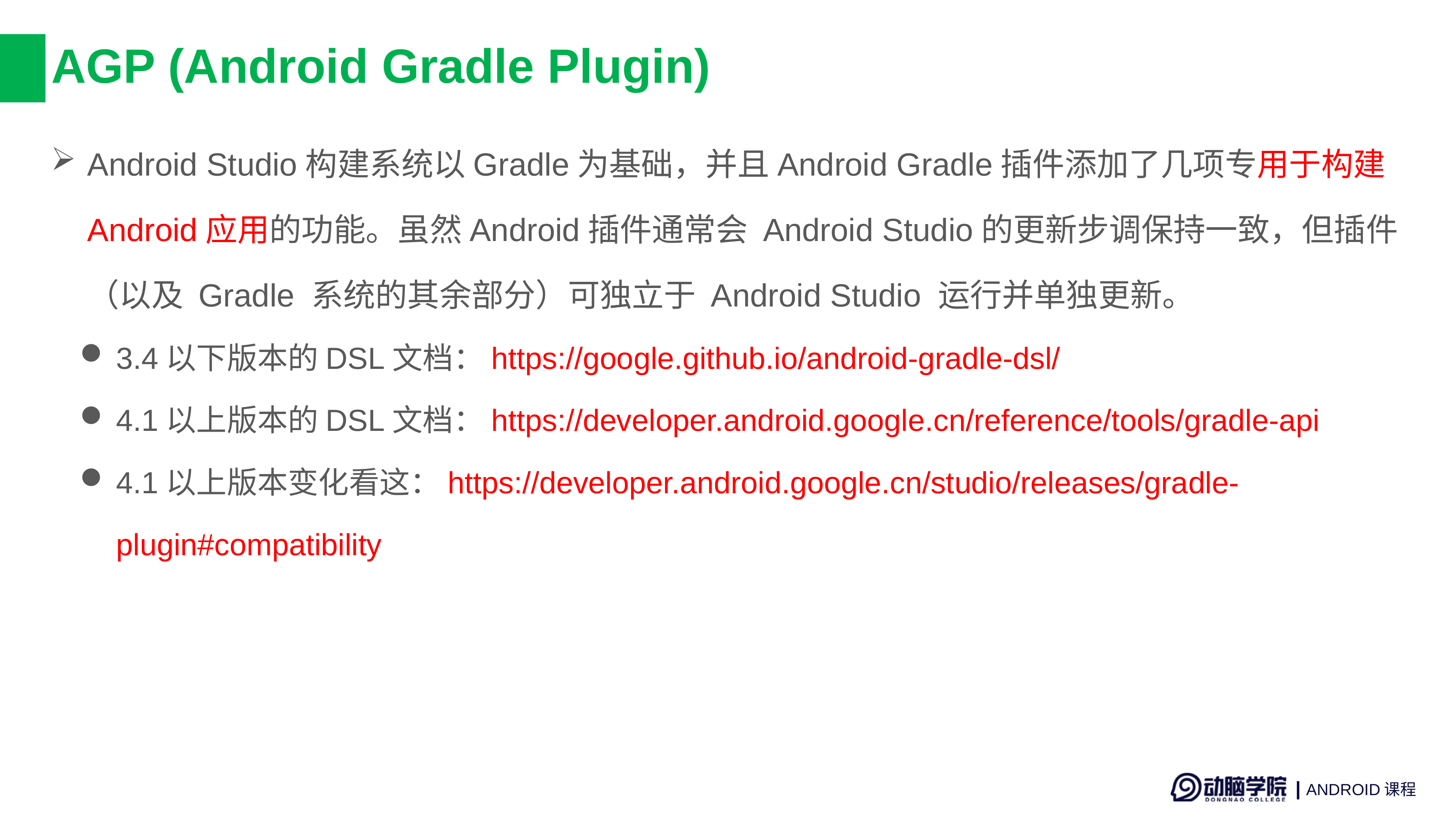

# AGP (Android Gradle Plugin)
Android Studio构建系统以Gradle为基础，并且Android Gradle插件添加了几项专用于构建 Android应用的功能。虽然Android插件通常会 Android Studio的更新步调保持一致，但插件（以及 Gradle 系统的其余部分）可独立于 Android Studio 运行并单独更新。
3.4以下版本的DSL文档：https://google.github.io/android-gradle-dsl/
4.1以上版本的DSL文档：https://developer.android.google.cn/reference/tools/gradle-api
4.1以上版本变化看这：https://developer.android.google.cn/studio/releases/gradle-plugin#compatibility